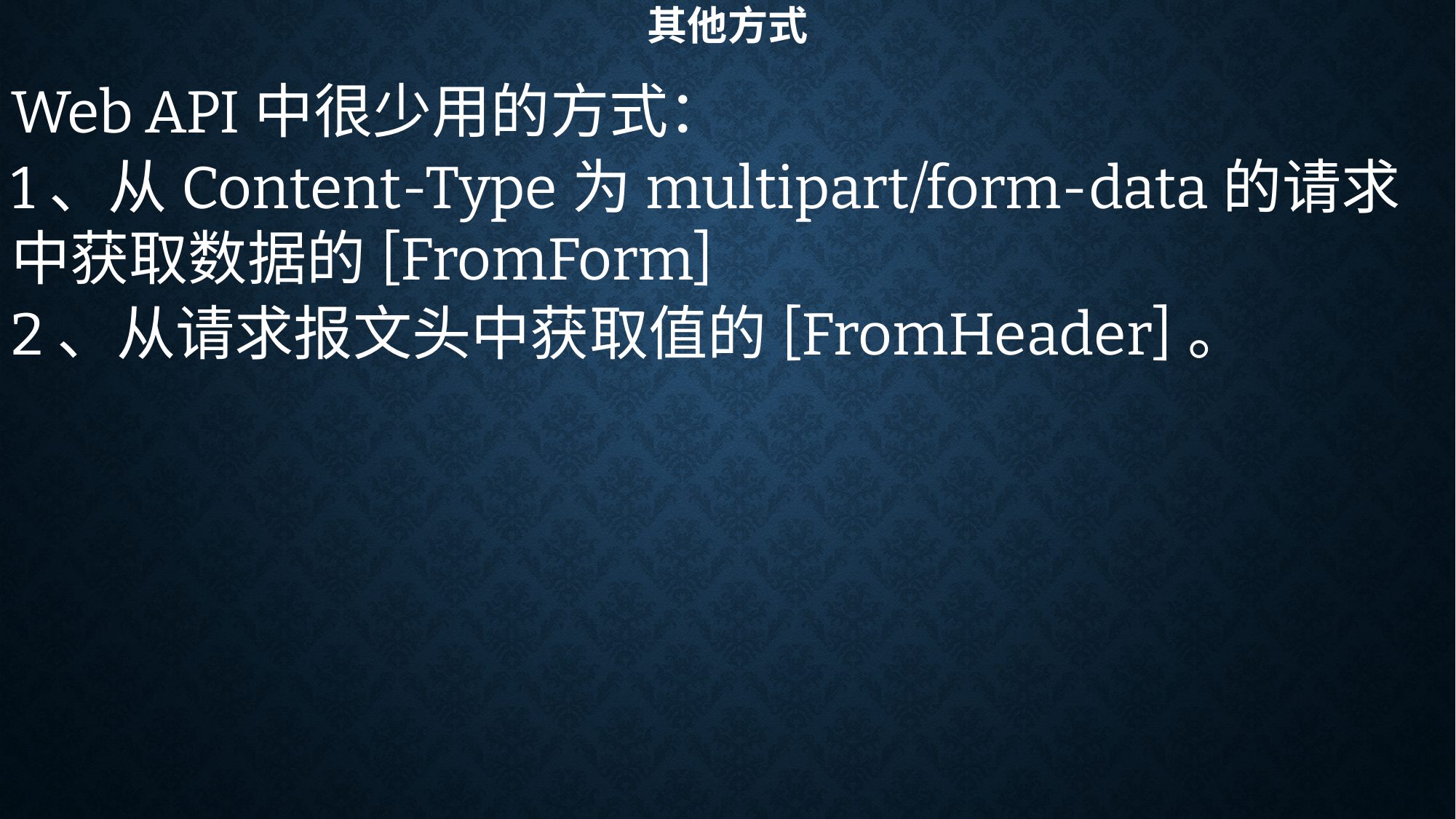

# 其他方式
Web API中很少用的方式：
1、从Content-Type为multipart/form-data的请求中获取数据的[FromForm]
2、从请求报文头中获取值的[FromHeader]。